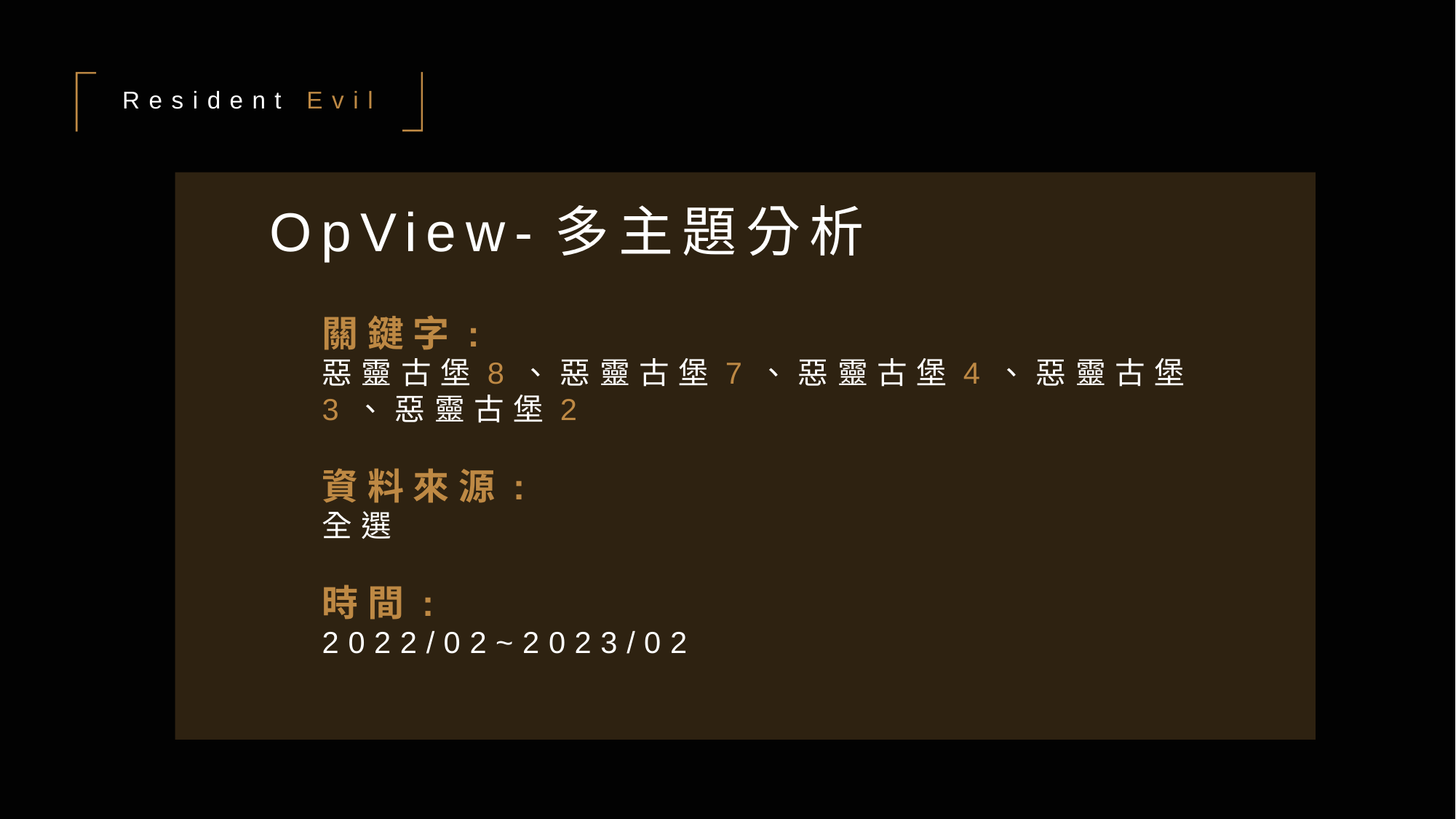

Resident Evil

OpView-多主題分析
關鍵字:
惡靈古堡8、惡靈古堡7、惡靈古堡4、惡靈古堡3、惡靈古堡2

資料來源:
全選

時間:
2022/02~2023/02